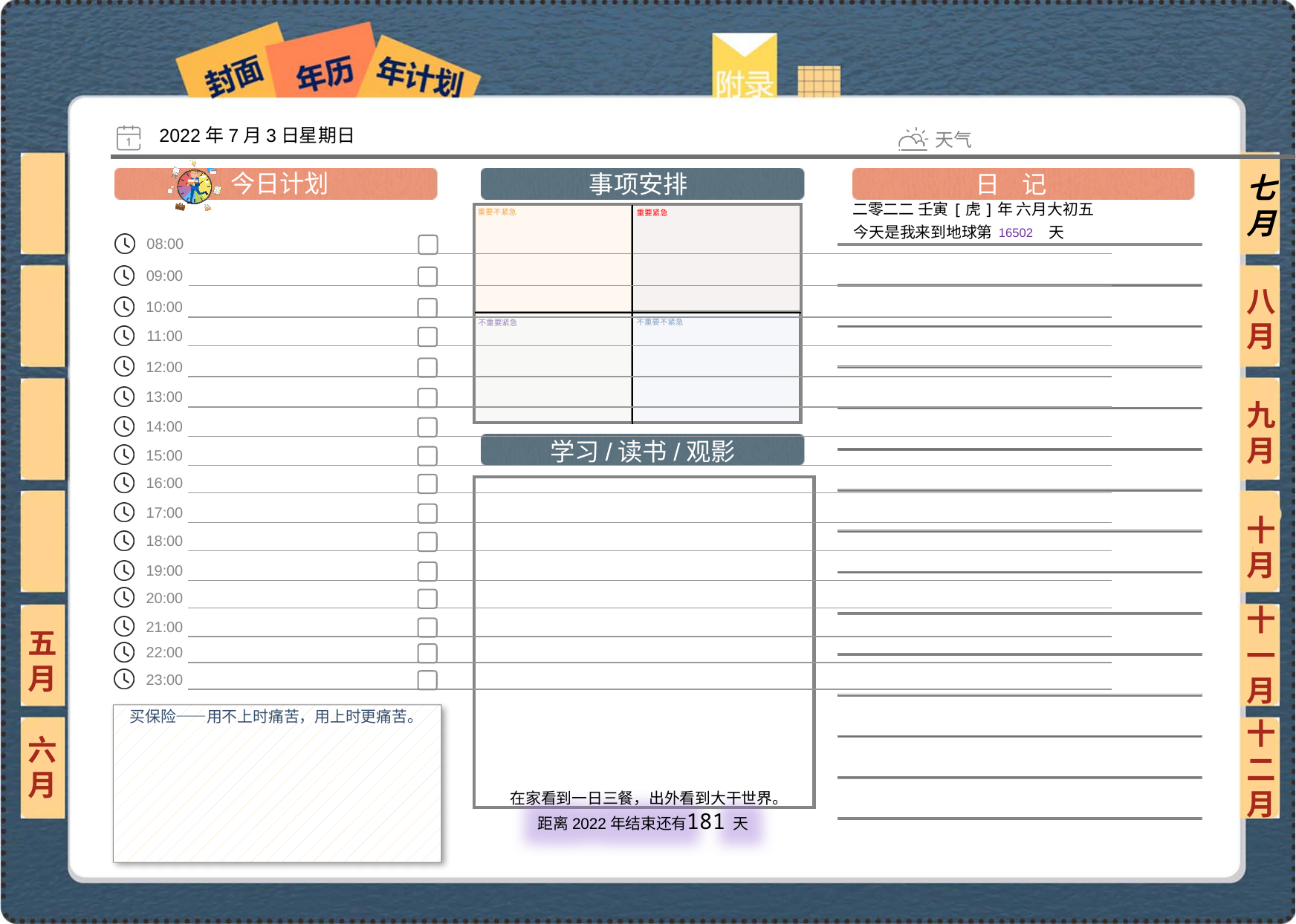

2022年7月3日星期日
七月
二零二二 壬寅[虎]年 六月大初五
16502
八月
九月
十月
十一月
五月
买保险——用不上时痛苦，用上时更痛苦。

六月
十二月
181
 在家看到一日三餐，出外看到大干世界。